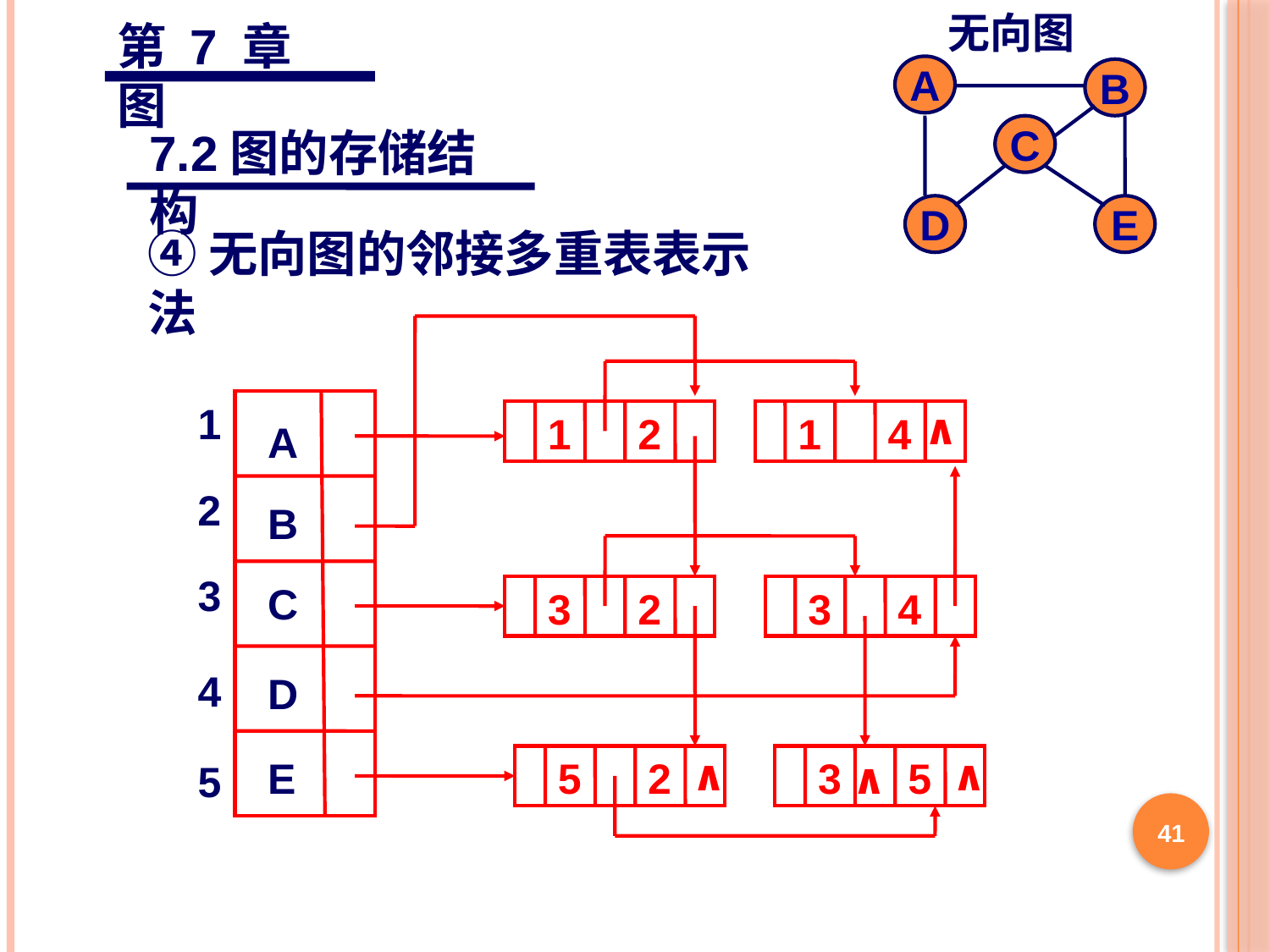

无向图
A
B

C

D
E
第 7 章  图

7.2图的存储结构

④无向图的邻接多重表表示法

1
2
3
4
5

A

B

C

D

E
∧

1

2

1

4

3

2

3

4

∧
∧

5

2

3

5

∧

41